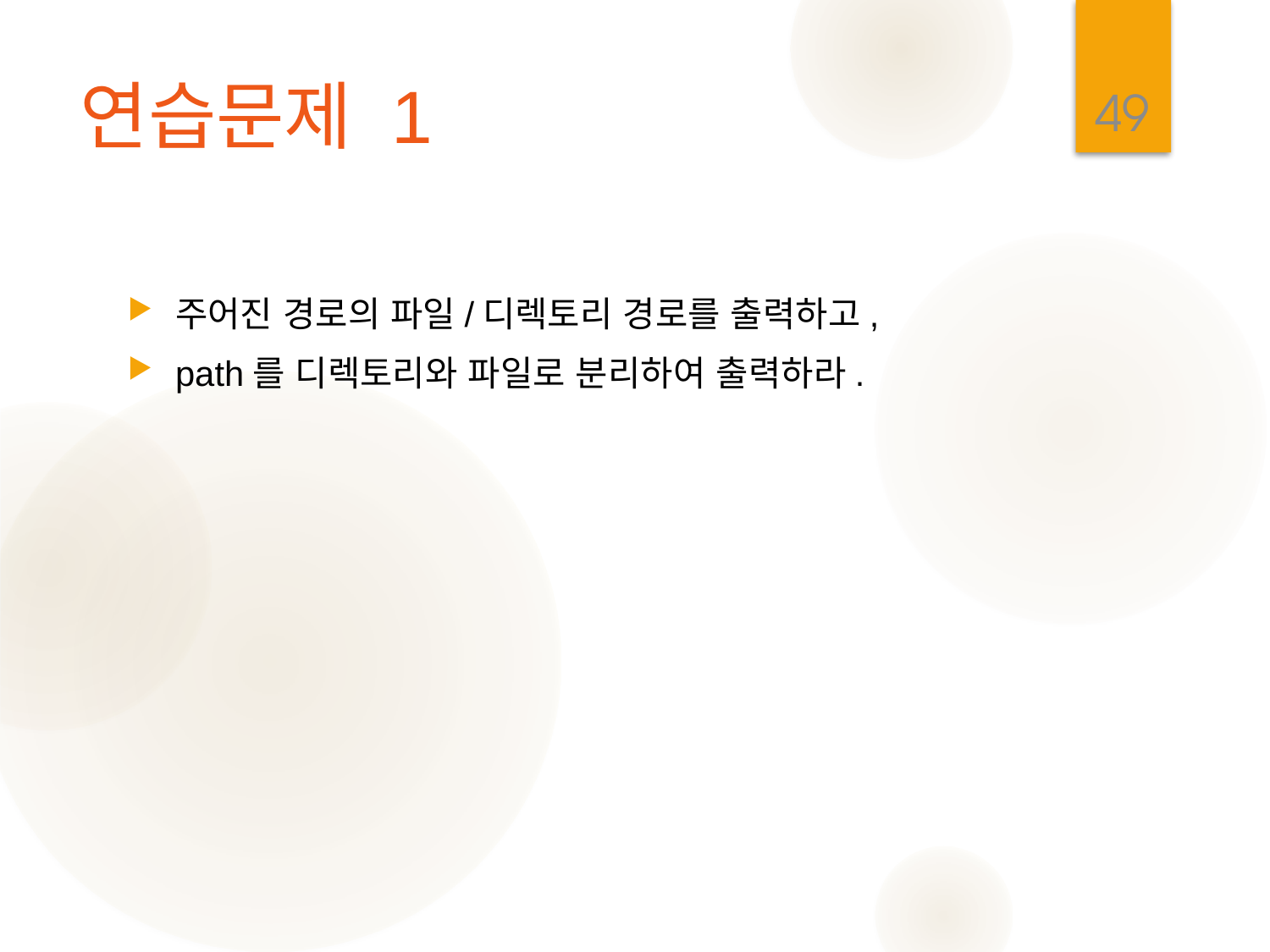

49
# 연습문제 1
주어진 경로의 파일/디렉토리 경로를 출력하고,
path를 디렉토리와 파일로 분리하여 출력하라.